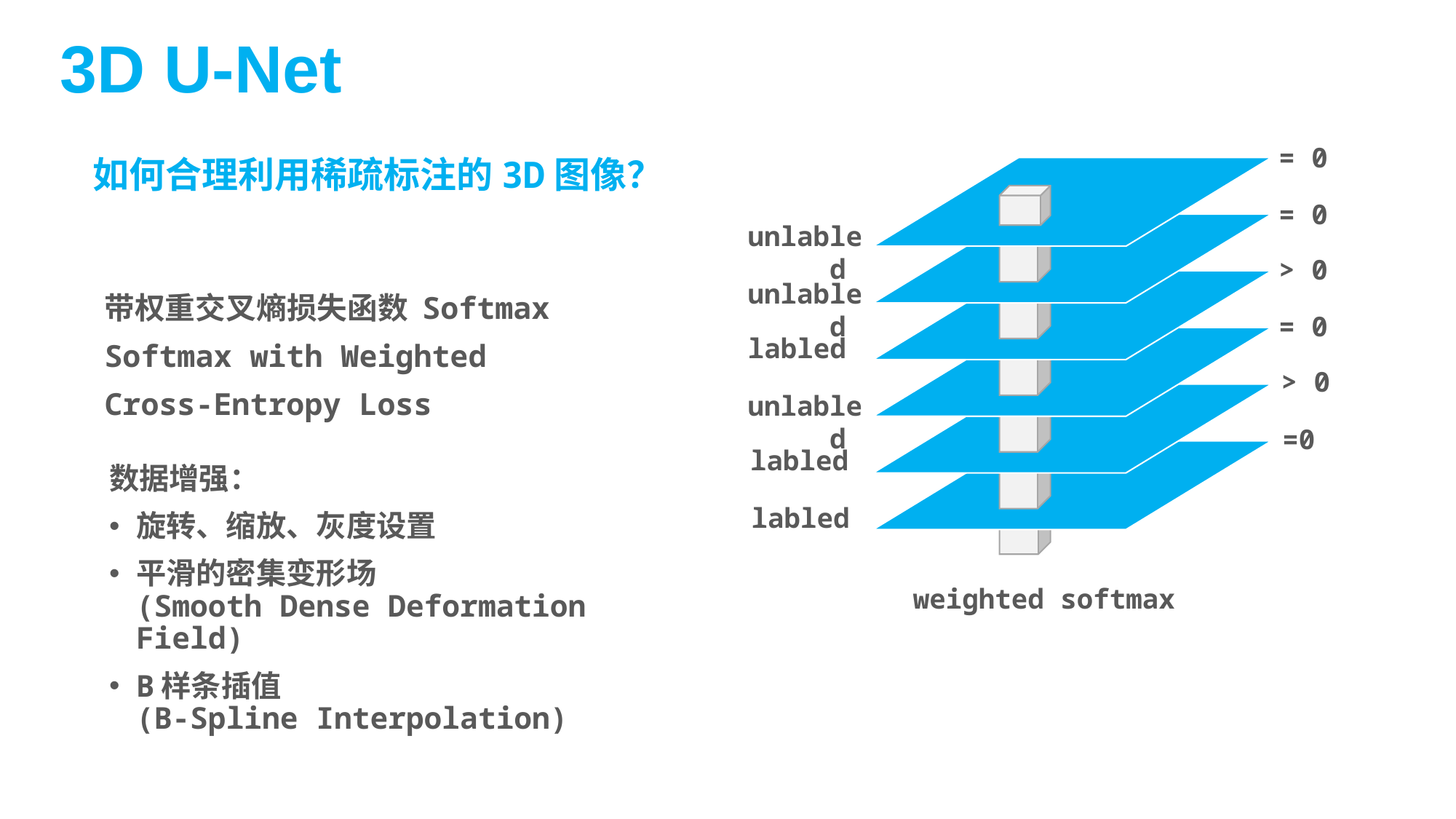

# 3D U-Net
= 0
如何合理利用稀疏标注的3D图像？

= 0
unlabled

> 0

unlabled
带权重交叉熵损失函数 Softmax
Softmax with Weighted
Cross-Entropy Loss
= 0
labled

> 0
unlabled

=0
labled

数据增强：
旋转、缩放、灰度设置
平滑的密集变形场
(Smooth Dense Deformation Field)
B样条插值
(B-Spline Interpolation)
labled

weighted softmax